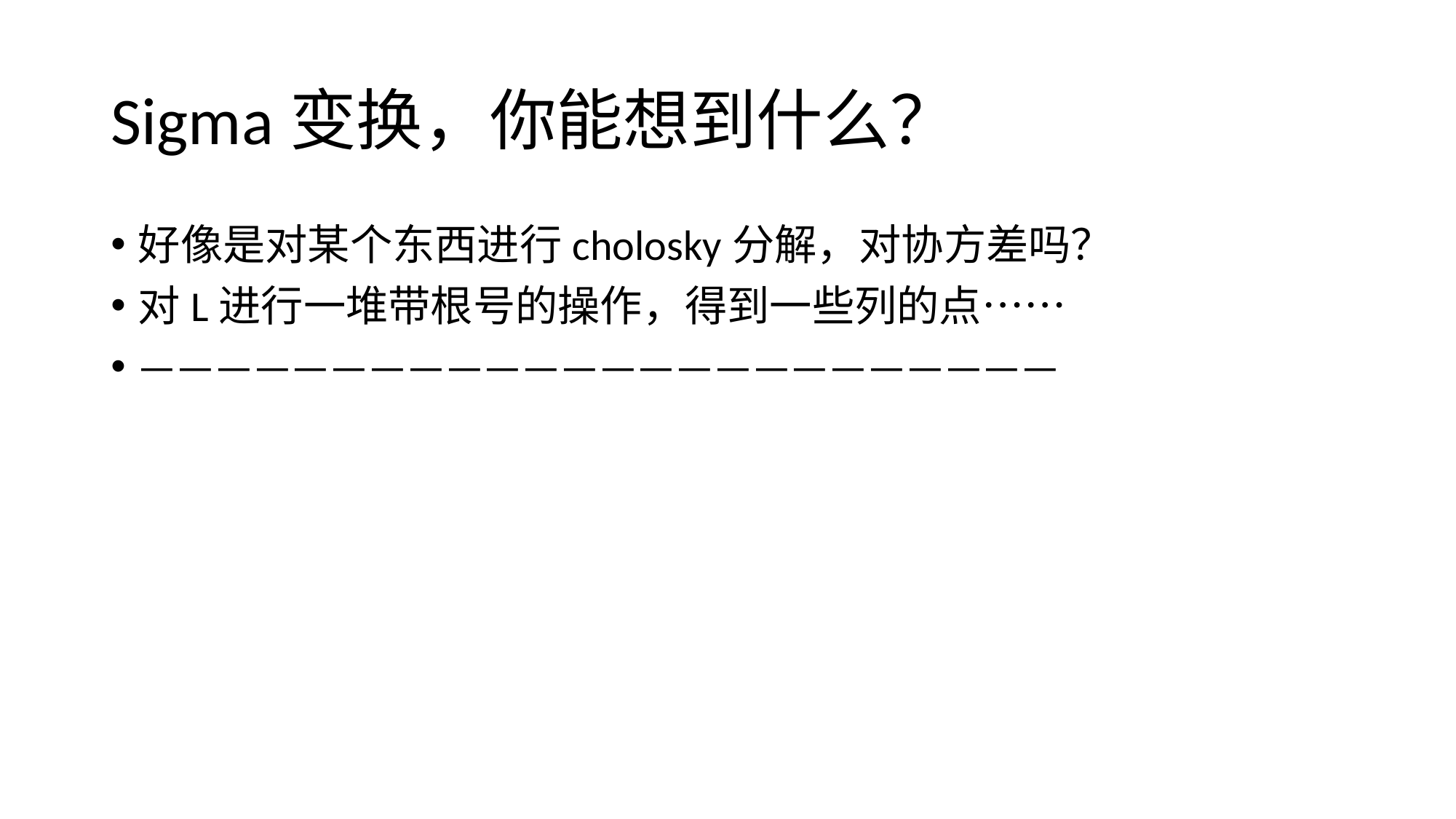

# Sigma变换，你能想到什么？
好像是对某个东西进行cholosky分解，对协方差吗？
对L进行一堆带根号的操作，得到一些列的点……
————————————————————————